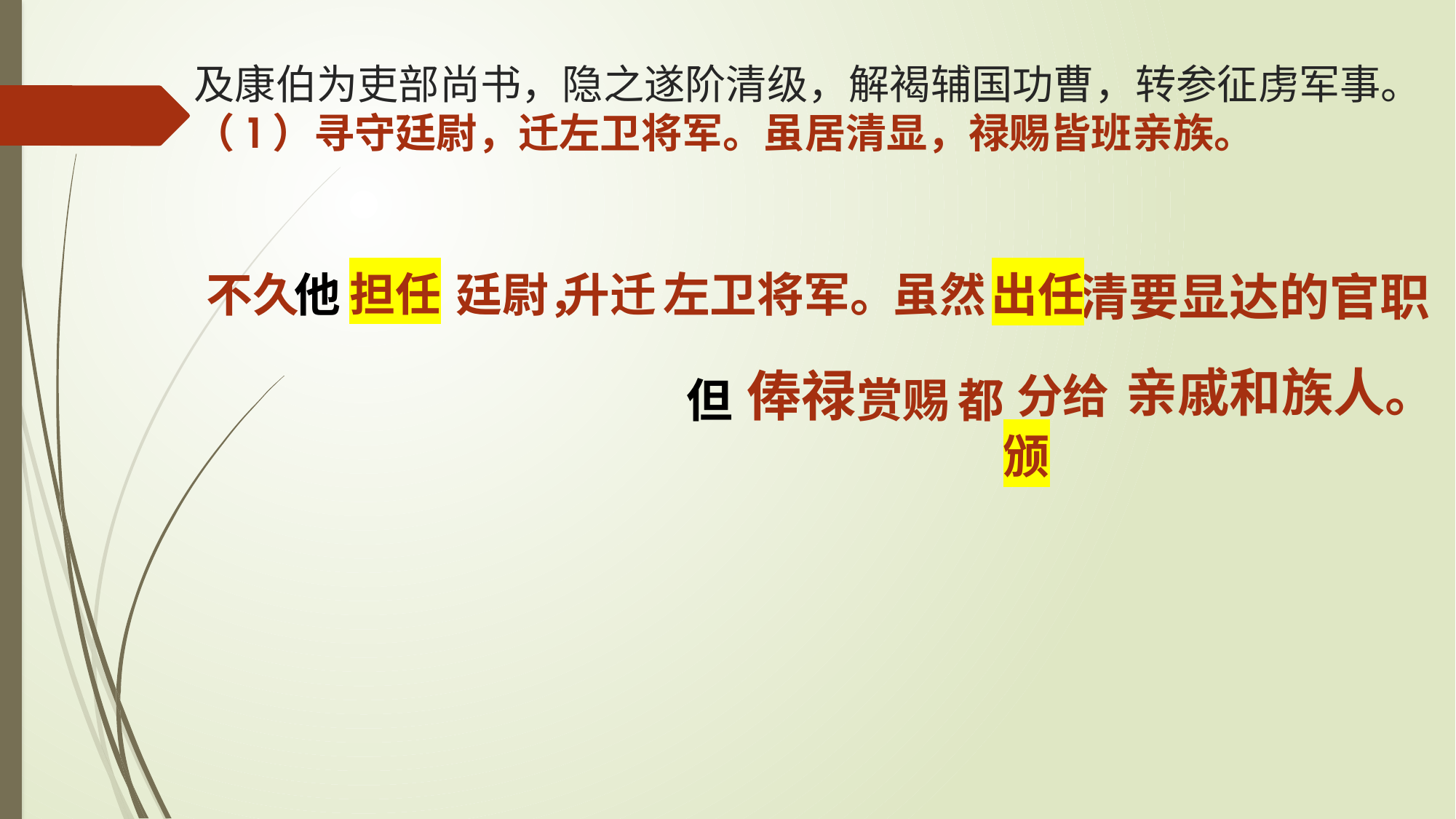

# 及康伯为吏部尚书，隐之遂阶清级，解褐辅国功曹，转参征虏军事。 （1）寻守廷尉，迁左卫将军。虽居清显，禄赐皆班亲族。
不久
他
担任
廷尉，
升迁
左卫将军。
虽然
出任
清要显达的官职
亲戚和族人。
俸禄
分给
但
赏赐
都
颁